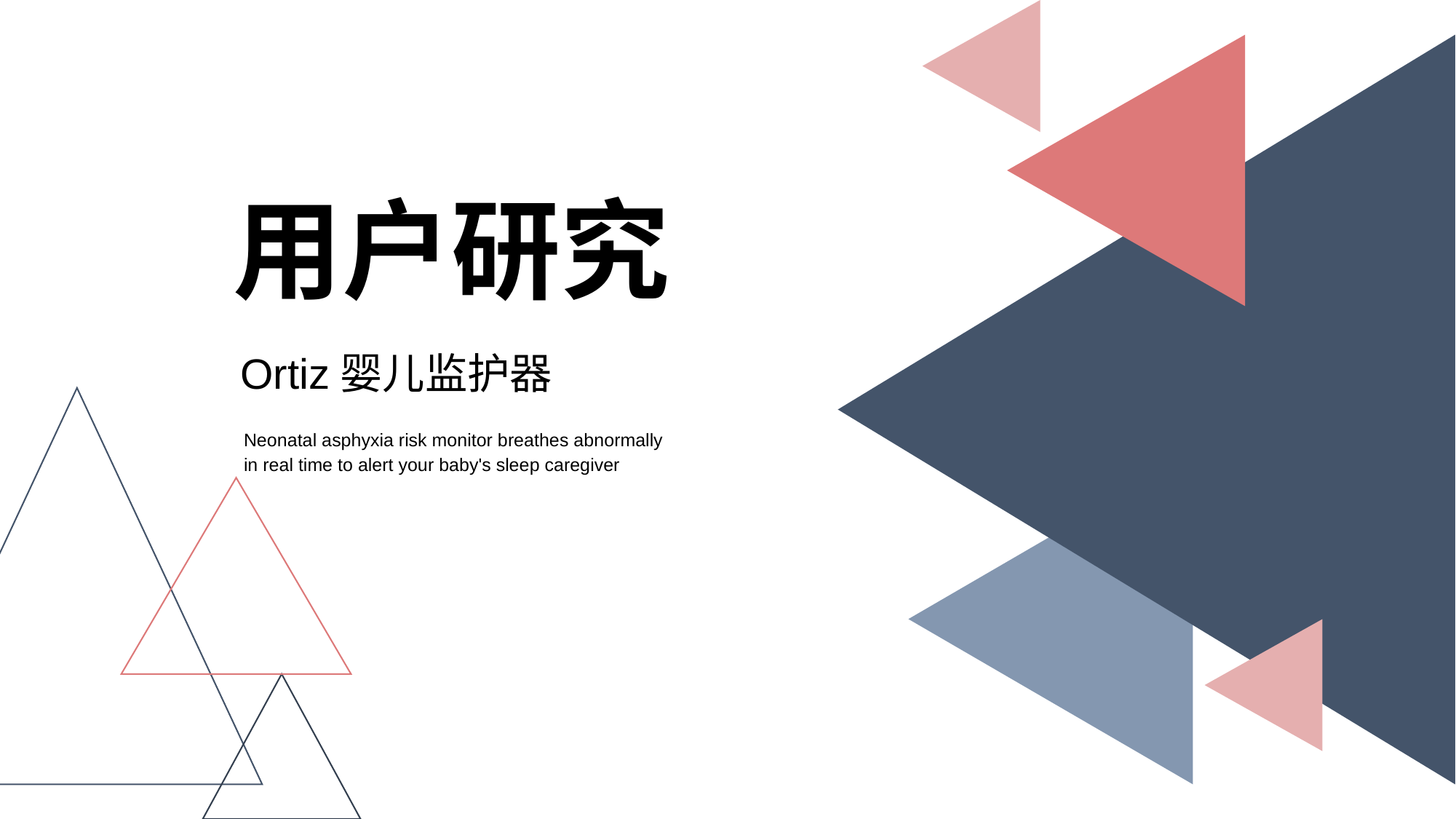

用户研究
Ortiz婴儿监护器
Neonatal asphyxia risk monitor breathes abnormally
in real time to alert your baby's sleep caregiver